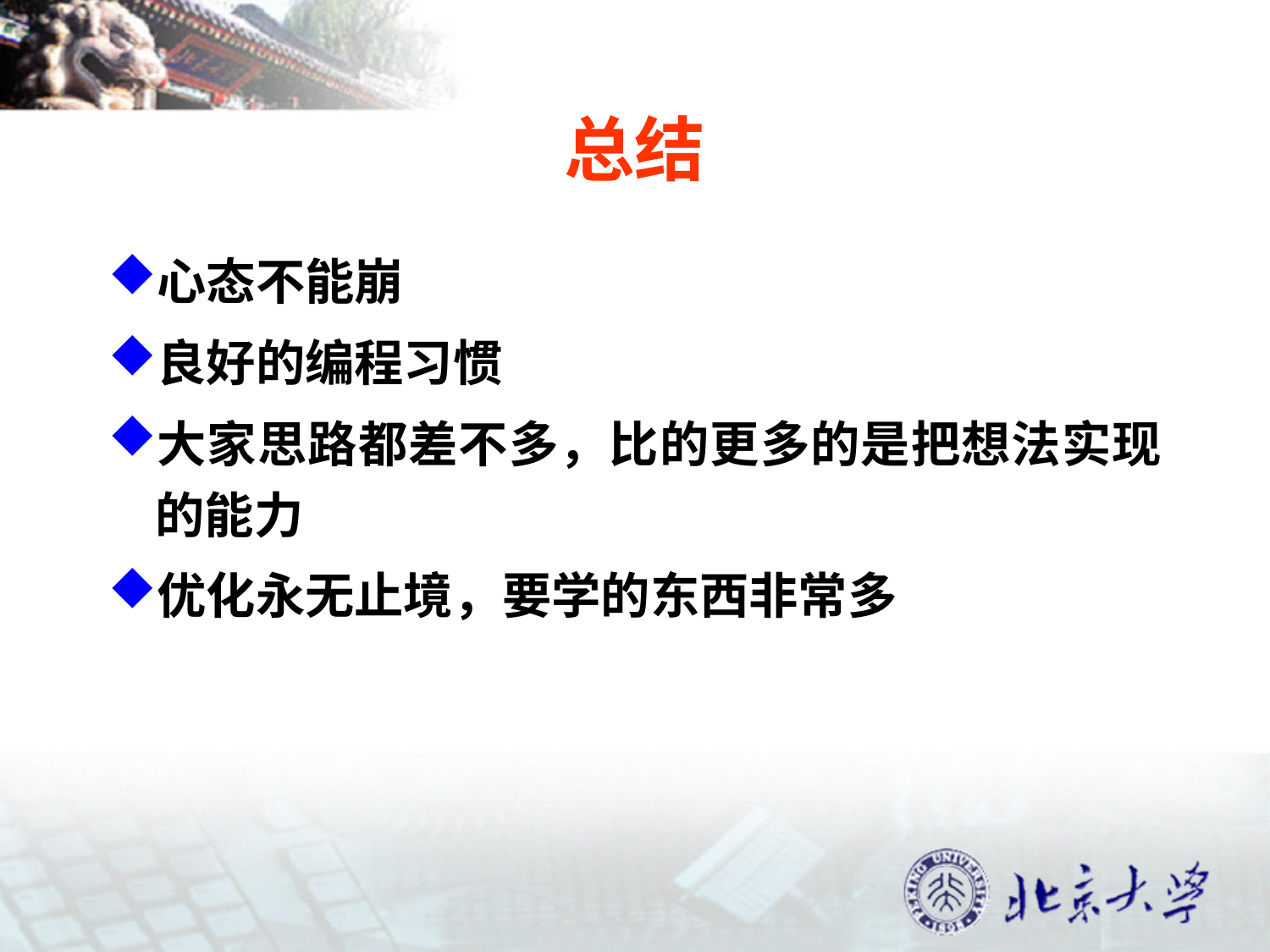

# 总结
心态不能崩
良好的编程习惯
大家思路都差不多，比的更多的是把想法实现的能力
优化永无止境，要学的东西非常多